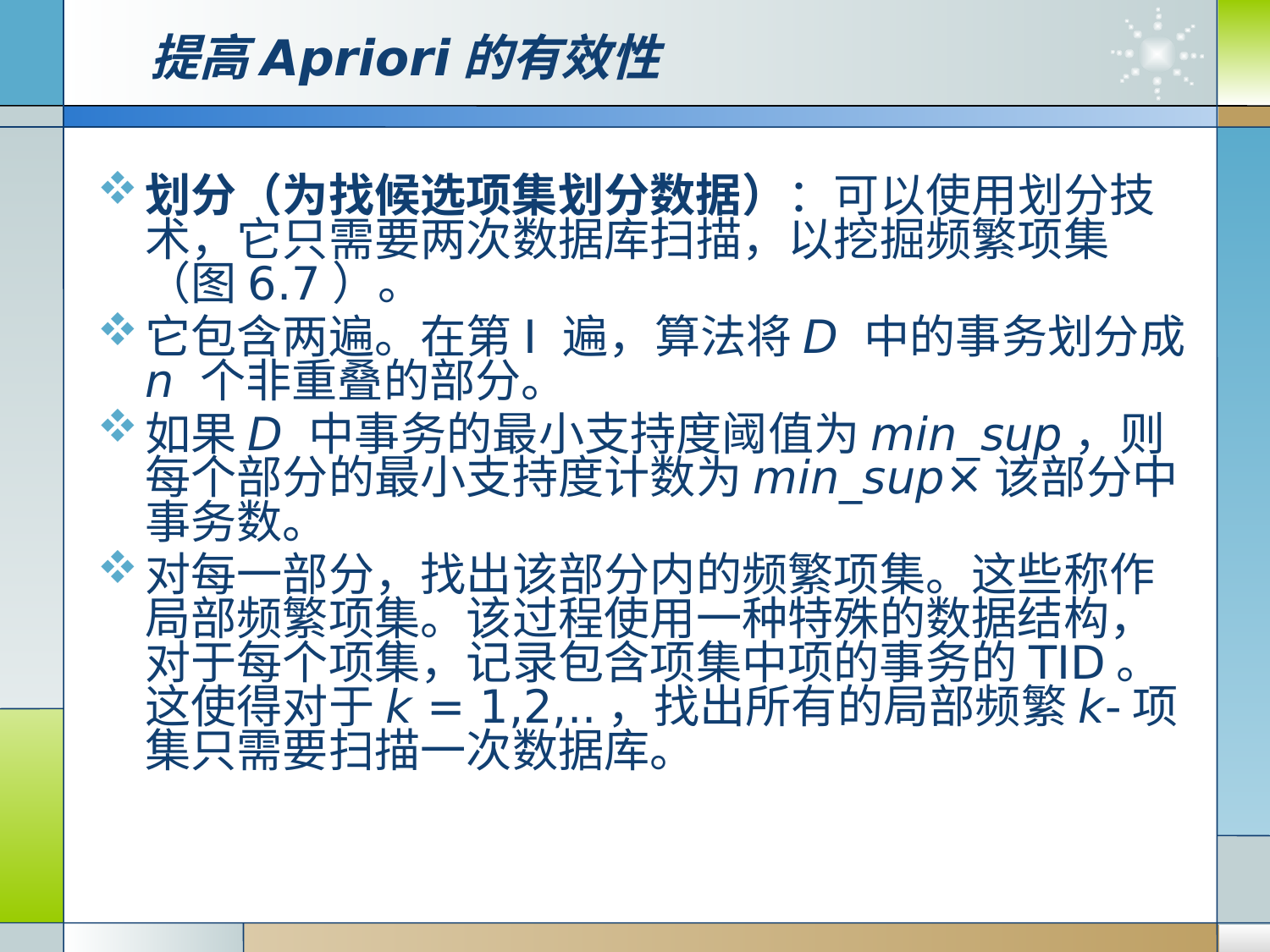

# 提高Apriori的有效性
划分（为找候选项集划分数据）：可以使用划分技术，它只需要两次数据库扫描，以挖掘频繁项集（图6.7）。
它包含两遍。在第I 遍，算法将D 中的事务划分成n 个非重叠的部分。
如果D 中事务的最小支持度阈值为min_sup，则每个部分的最小支持度计数为min_sup×该部分中事务数。
对每一部分，找出该部分内的频繁项集。这些称作局部频繁项集。该过程使用一种特殊的数据结构，对于每个项集，记录包含项集中项的事务的TID。这使得对于k = 1,2,..，找出所有的局部频繁k-项集只需要扫描一次数据库。